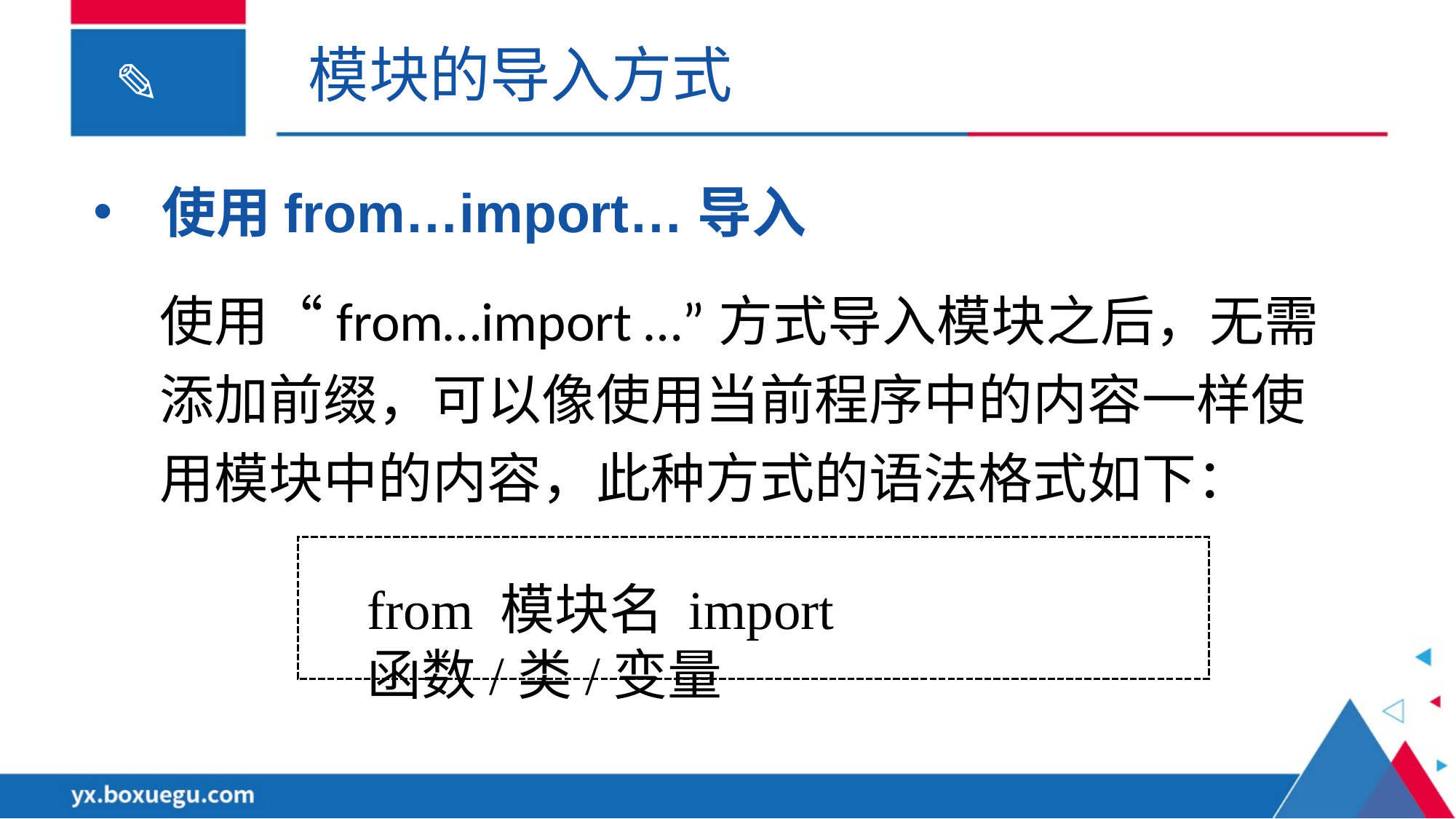

模块的导入方式
使用from…import…导入
使用“from…import …”方式导入模块之后，无需添加前缀，可以像使用当前程序中的内容一样使用模块中的内容，此种方式的语法格式如下：

from 模块名 import 函数/类/变量